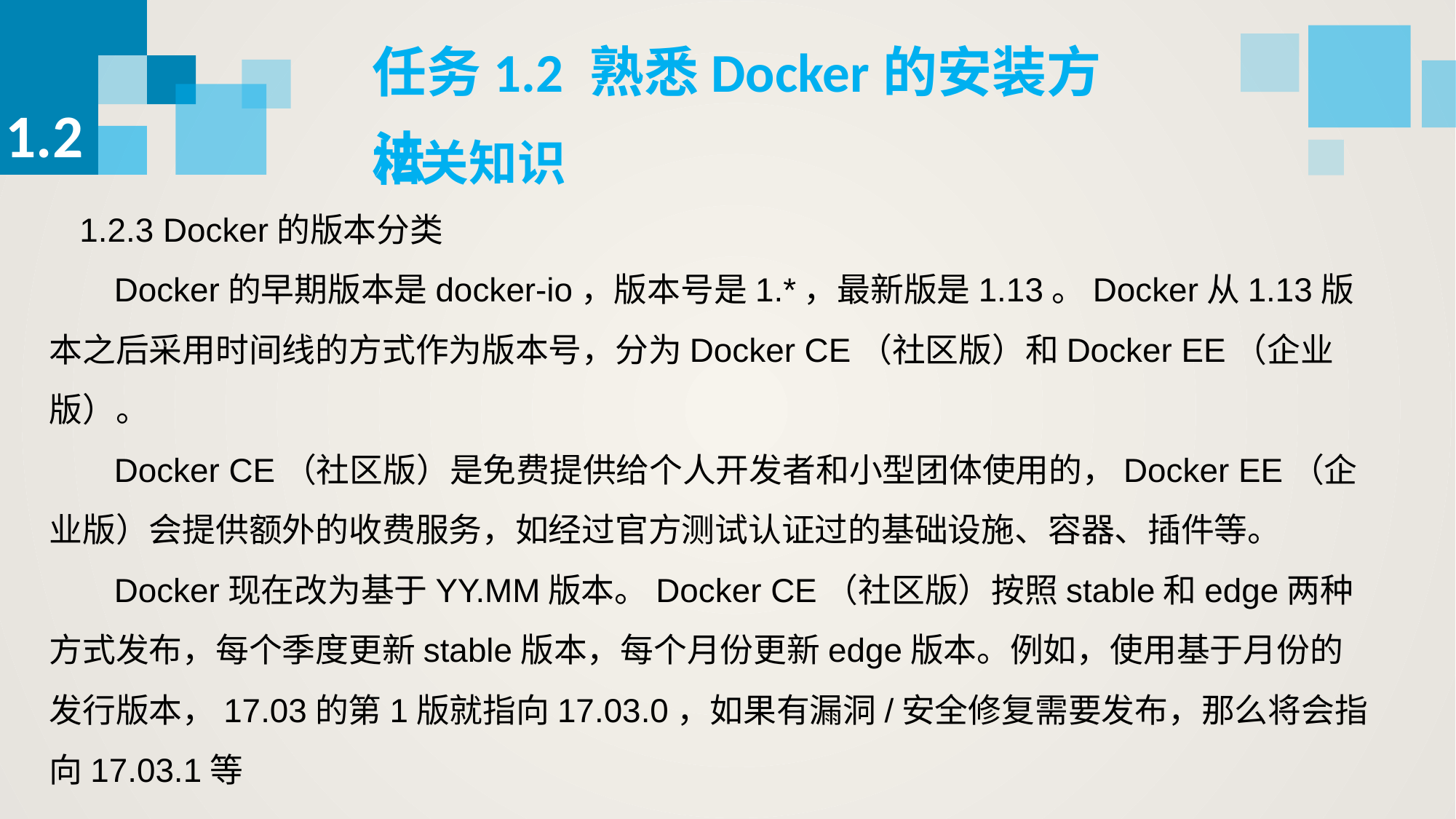

任务1.2 熟悉Docker的安装方法
1.2
相关知识
1.2.3 Docker的版本分类
       Docker的早期版本是docker-io，版本号是1.*，最新版是1.13。Docker从1.13版本之后采用时间线的方式作为版本号，分为Docker CE（社区版）和Docker EE（企业版）。
       Docker CE（社区版）是免费提供给个人开发者和小型团体使用的，Docker EE（企业版）会提供额外的收费服务，如经过官方测试认证过的基础设施、容器、插件等。
       Docker现在改为基于YY.MM版本。Docker CE（社区版）按照stable和edge两种方式发布，每个季度更新stable版本，每个月份更新edge版本。例如，使用基于月份的发行版本，17.03的第1版就指向17.03.0，如果有漏洞/安全修复需要发布，那么将会指向17.03.1等